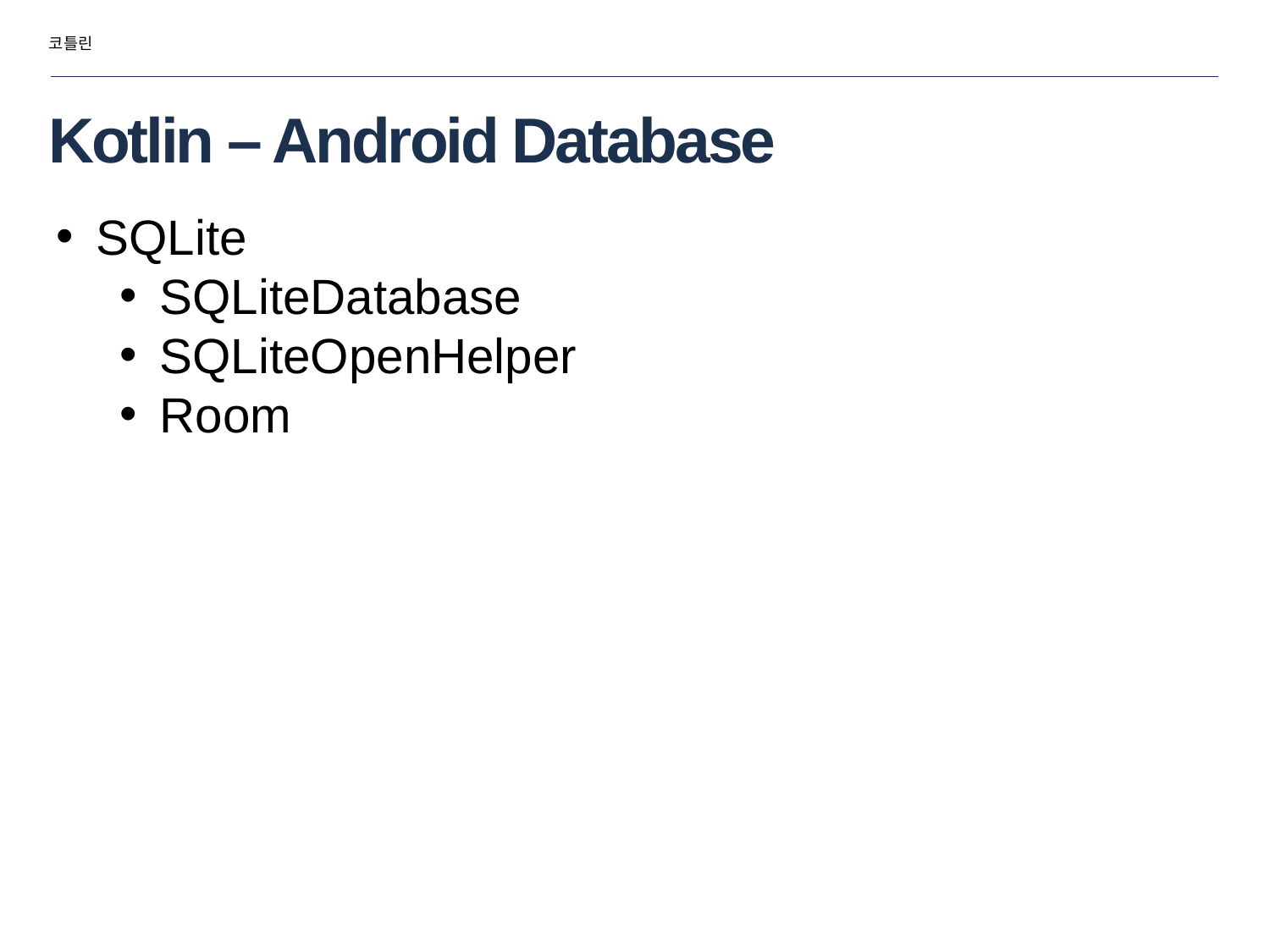

코틀린
# Kotlin – Android Database

SQLite
SQLiteDatabase
SQLiteOpenHelper
Room